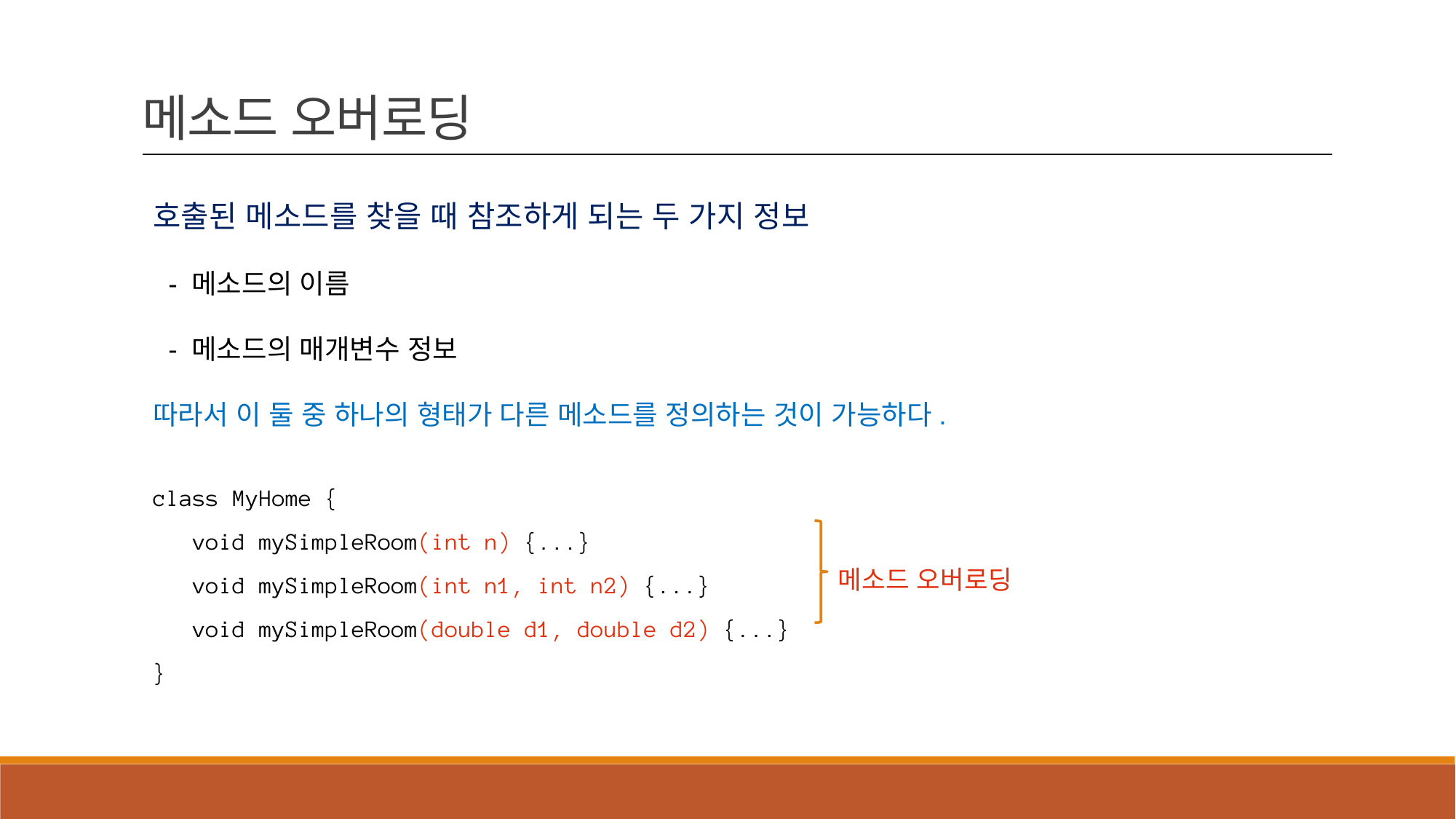

메소드 오버로딩
호출된 메소드를 찾을 때 참조하게 되는 두 가지 정보
  - 메소드의 이름
  - 메소드의 매개변수 정보
따라서 이 둘 중 하나의 형태가 다른 메소드를 정의하는 것이 가능하다.
class MyHome {
   void mySimpleRoom(int n) {...}
   void mySimpleRoom(int n1, int n2) {...}
   void mySimpleRoom(double d1, double d2) {...}
}

메소드 오버로딩